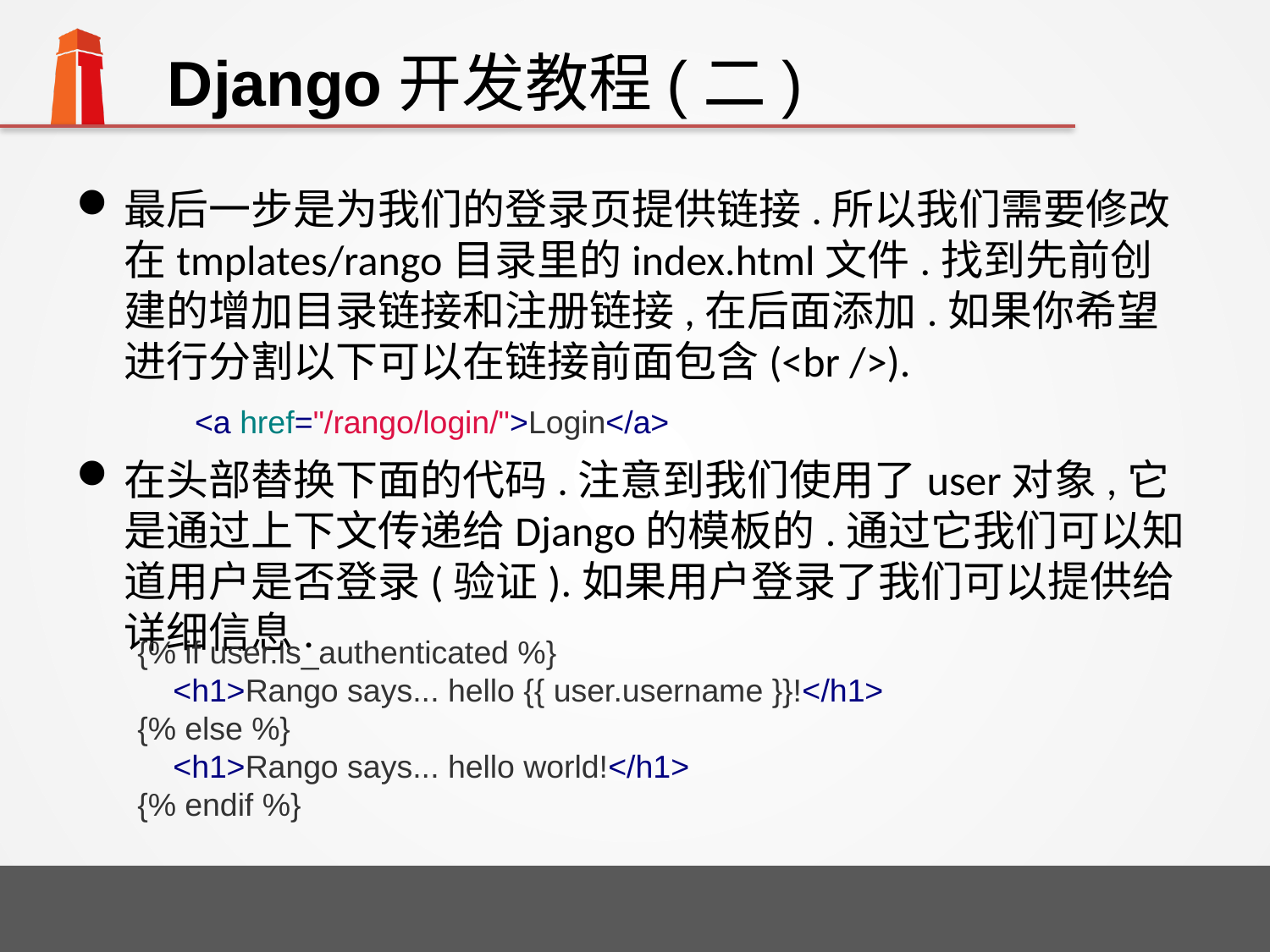

# Django开发教程(二)
最后一步是为我们的登录页提供链接.所以我们需要修改在tmplates/rango目录里的index.html文件.找到先前创建的增加目录链接和注册链接,在后面添加.如果你希望进行分割以下可以在链接前面包含(<br />).

在头部替换下面的代码.注意到我们使用了user对象,它是通过上下文传递给Django的模板的.通过它我们可以知道用户是否登录(验证).如果用户登录了我们可以提供给详细信息.
<a href="/rango/login/">Login</a>
{% if user.is_authenticated %}
    <h1>Rango says... hello {{ user.username }}!</h1>
{% else %}
    <h1>Rango says... hello world!</h1>
{% endif %}